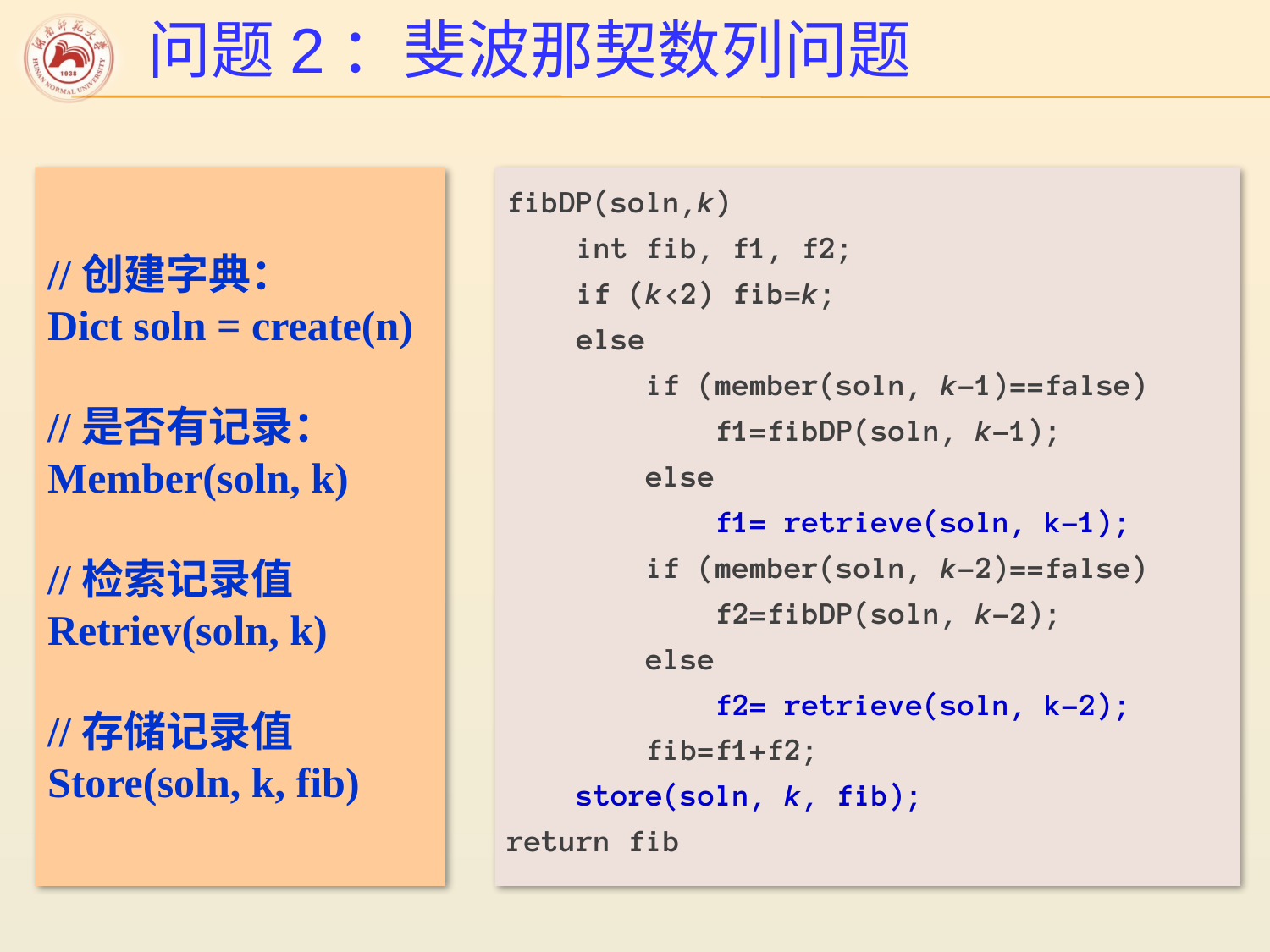

# 问题2：斐波那契数列问题
//创建字典：
Dict soln = create(n)

//是否有记录：
Member(soln, k)

//检索记录值
Retriev(soln, k)

//存储记录值
Store(soln, k, fib)
fibDP(soln,k)
    int fib, f1, f2;
    if (k<2) fib=k;
    else
        if (member(soln, k-1)==false)
            f1=fibDP(soln, k-1);
        else
            f1= retrieve(soln, k-1);
        if (member(soln, k-2)==false)
            f2=fibDP(soln, k-2);
        else
            f2= retrieve(soln, k-2);
        fib=f1+f2;
    store(soln, k, fib);
return fib